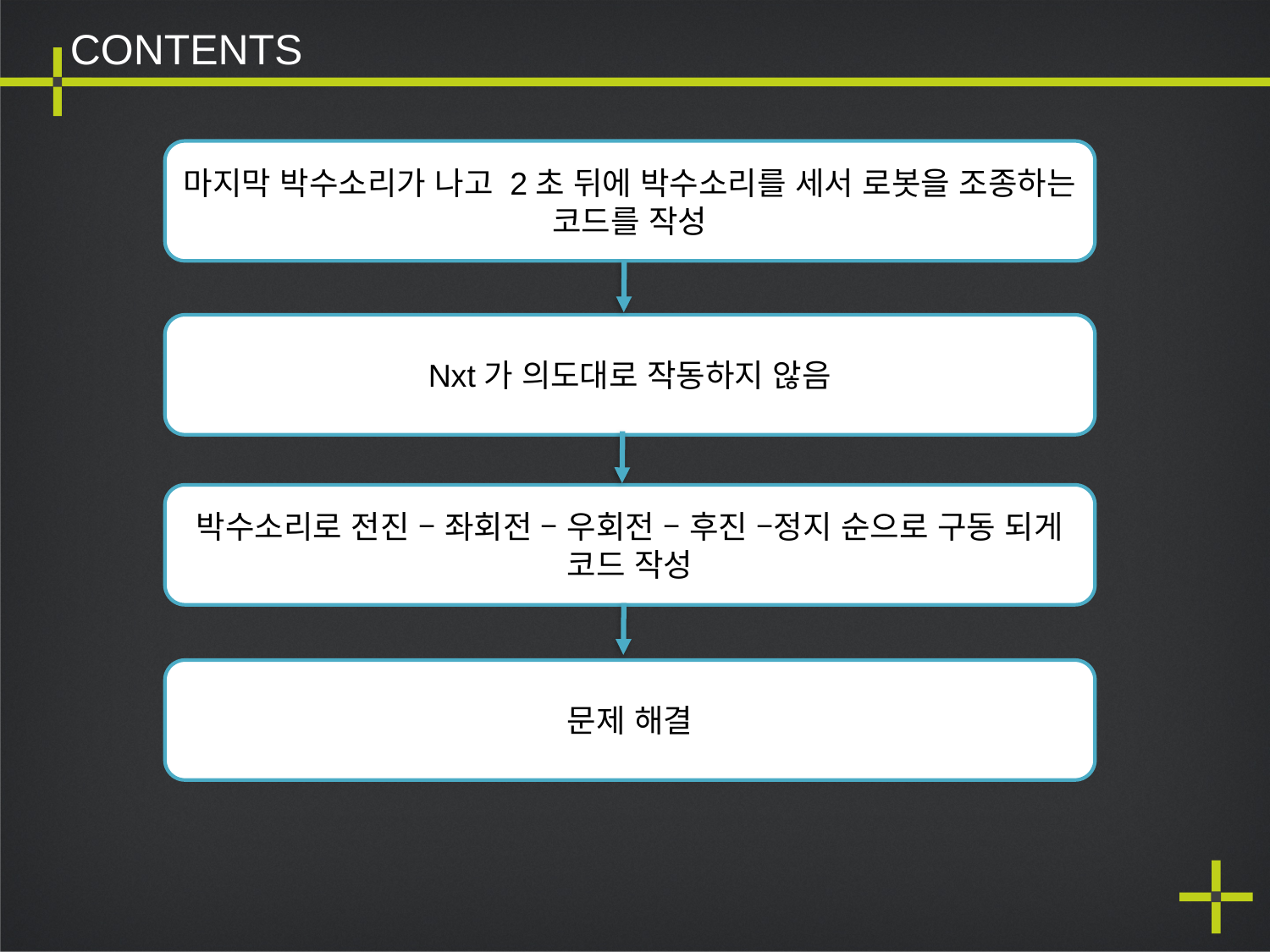

CONTENTS
마지막 박수소리가 나고 2초 뒤에 박수소리를 세서 로봇을 조종하는 코드를 작성
Nxt가 의도대로 작동하지 않음
박수소리로 전진 – 좌회전 – 우회전 – 후진 –정지 순으로 구동 되게 코드 작성
문제 해결